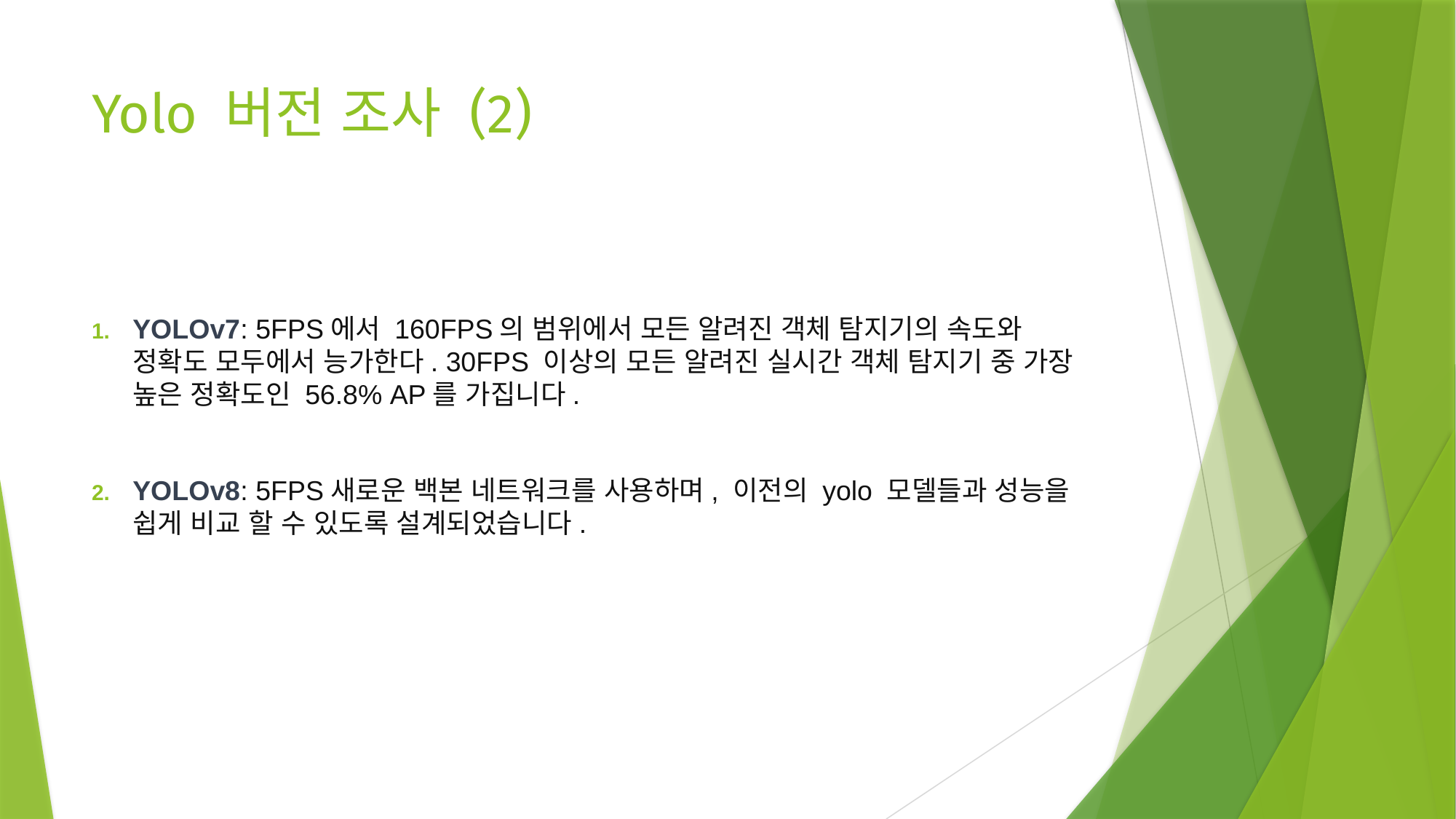

# Yolo 버전 조사 (2)

YOLOv7: 5FPS에서 160FPS의 범위에서 모든 알려진 객체 탐지기의 속도와 정확도 모두에서 능가한다. 30FPS 이상의 모든 알려진 실시간 객체 탐지기 중 가장 높은 정확도인 56.8% AP를 가집니다.

YOLOv8: 5FPS새로운 백본 네트워크를 사용하며, 이전의 yolo 모델들과 성능을 쉽게 비교 할 수 있도록 설계되었습니다.